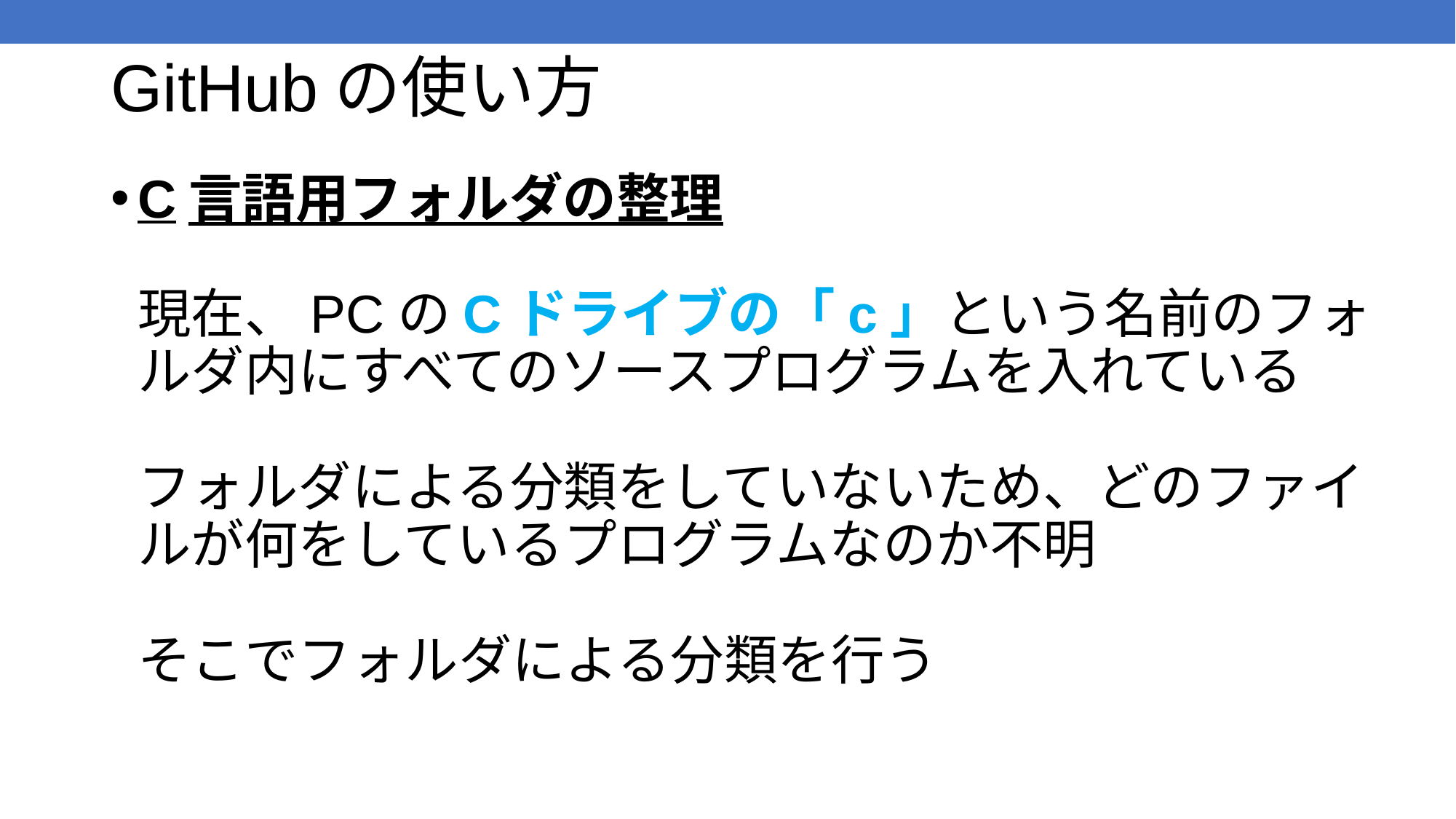

# GitHubの使い方
C言語用フォルダの整理
現在、PCのCドライブの「c」という名前のフォルダ内にすべてのソースプログラムを入れている
フォルダによる分類をしていないため、どのファイルが何をしているプログラムなのか不明
そこでフォルダによる分類を行う